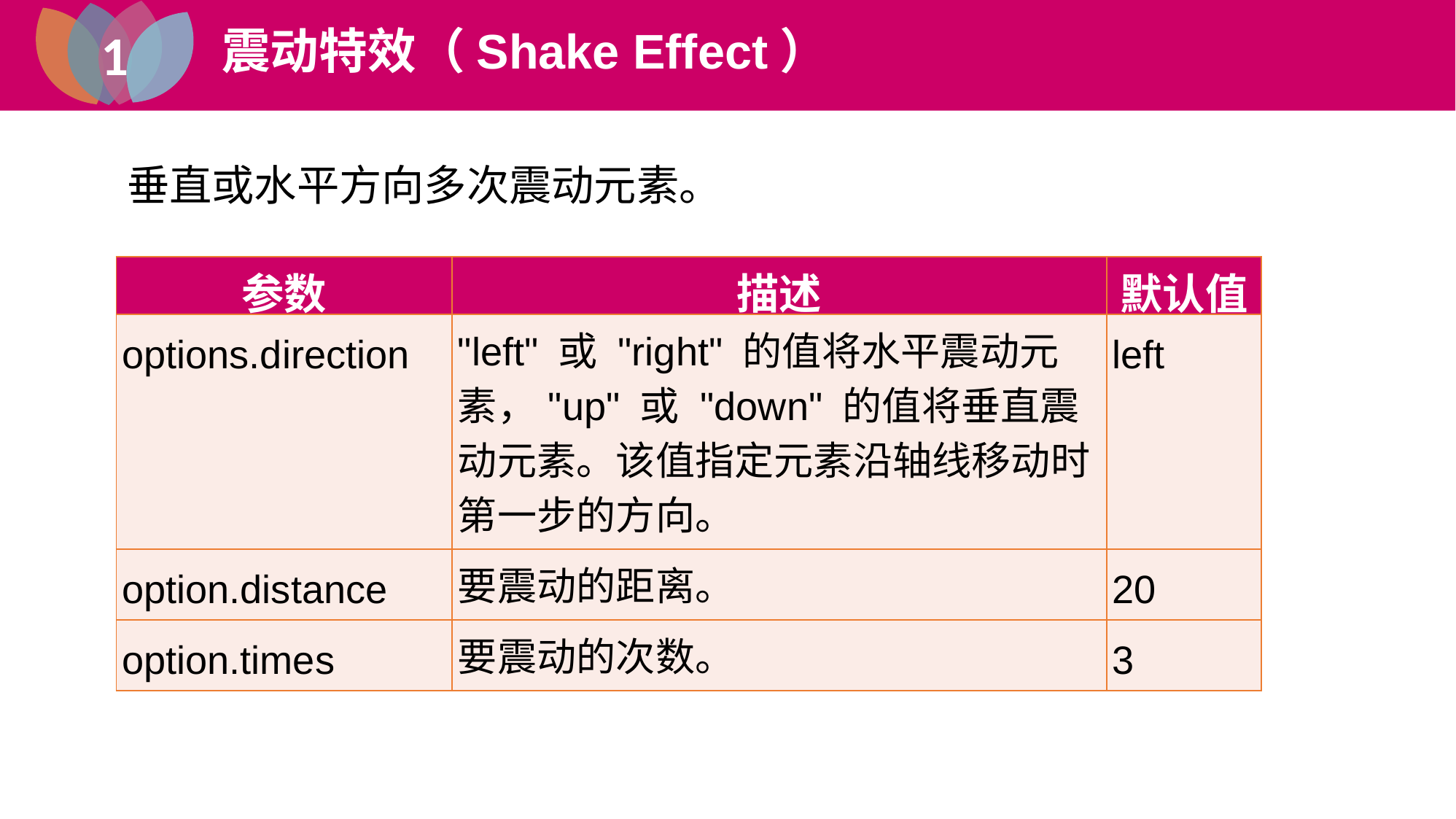

1
震动特效（Shake Effect）
1
垂直或水平方向多次震动元素。
| 参数 | 描述 | 默认值 |
| --- | --- | --- |
| options.direction | "left" 或 "right" 的值将水平震动元素，"up" 或 "down" 的值将垂直震动元素。该值指定元素沿轴线移动时第一步的方向。 | left |
| option.distance | 要震动的距离。 | 20 |
| option.times | 要震动的次数。 | 3 |